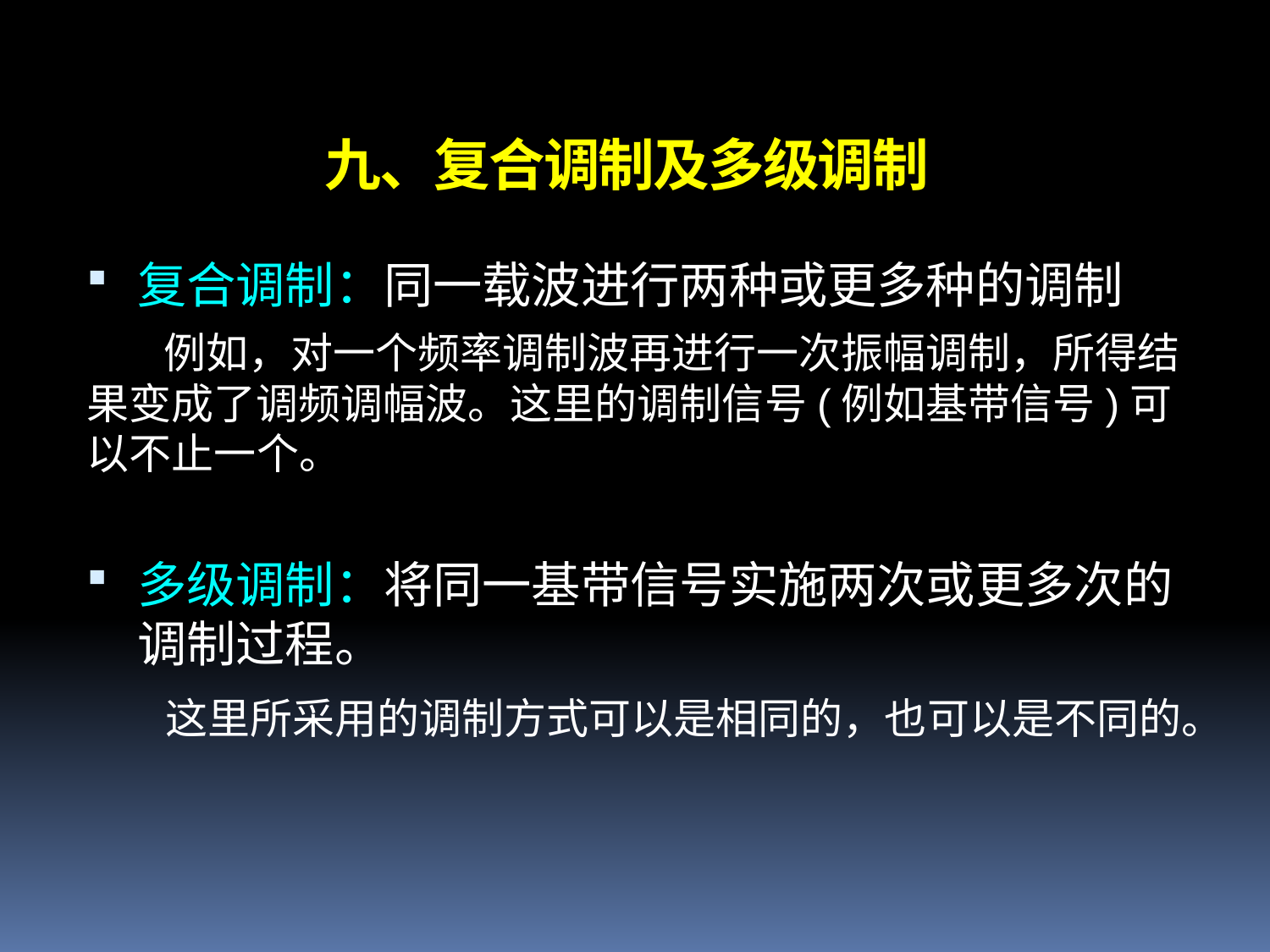

九、复合调制及多级调制
复合调制：同一载波进行两种或更多种的调制
       例如，对一个频率调制波再进行一次振幅调制，所得结果变成了调频调幅波。这里的调制信号(例如基带信号)可以不止一个。

多级调制：将同一基带信号实施两次或更多次的调制过程。
      这里所采用的调制方式可以是相同的，也可以是不同的。